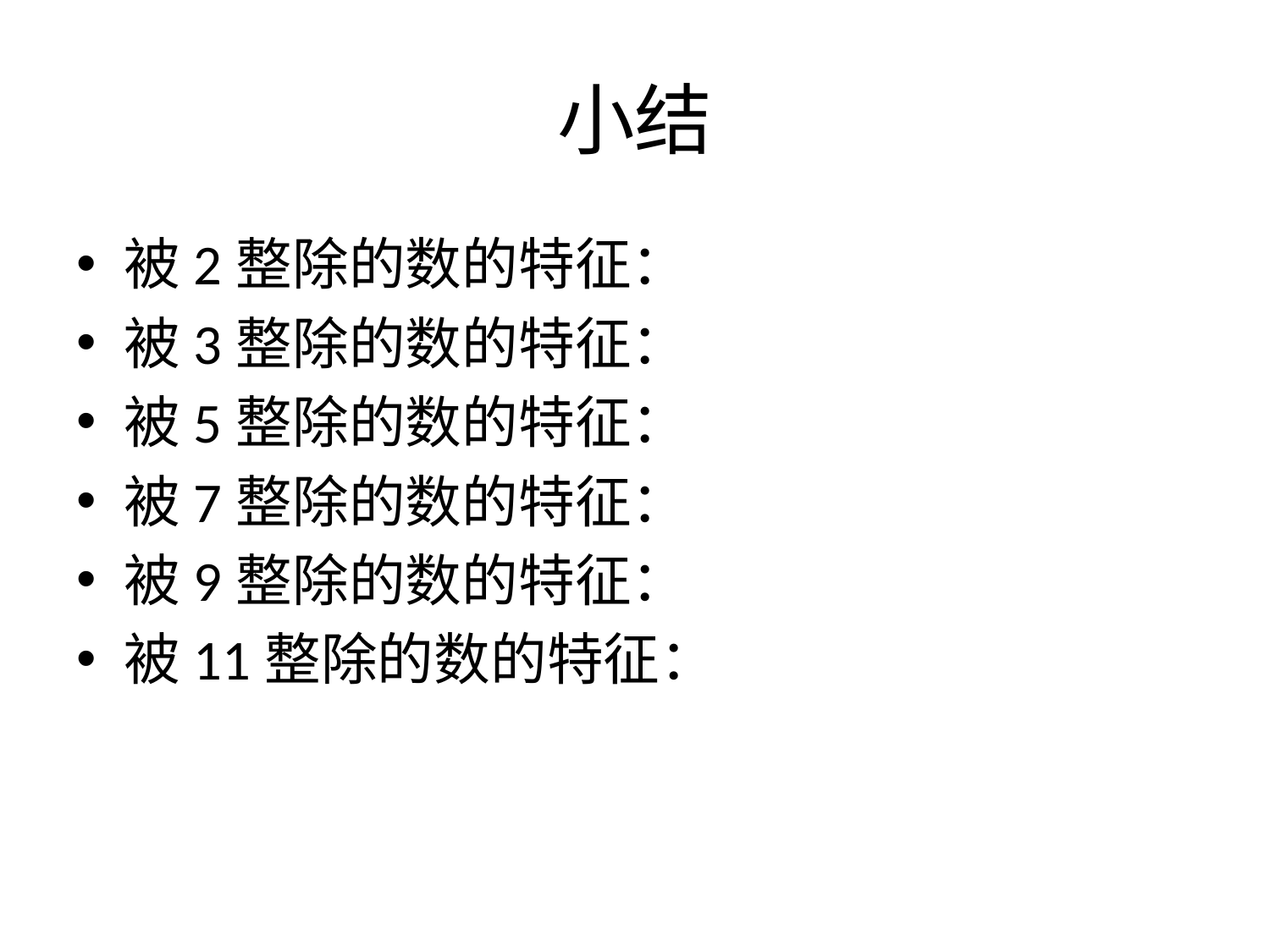

# 小结
被2整除的数的特征：
被3整除的数的特征：
被5整除的数的特征：
被7整除的数的特征：
被9整除的数的特征：
被11整除的数的特征：